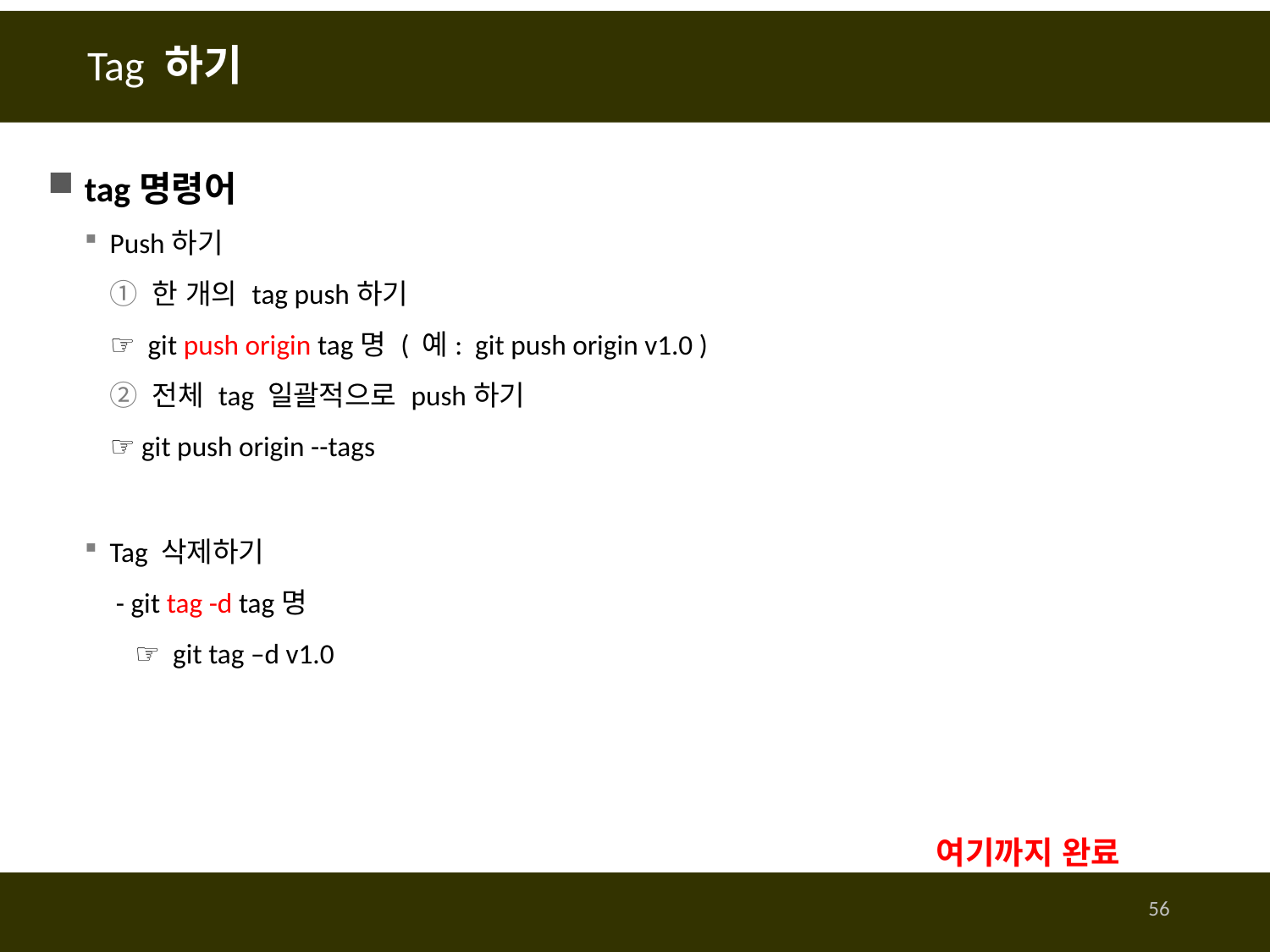

# Tag 하기
tag명령어
Push하기
 한 개의 tag push하기
    ☞  git push origin tag명 ( 예:  git push origin v1.0 )
 전체 tag 일괄적으로 push하기
    ☞ git push origin --tags

Tag 삭제하기
 - git tag -d tag명
    ☞  git tag –d v1.0
여기까지 완료
56